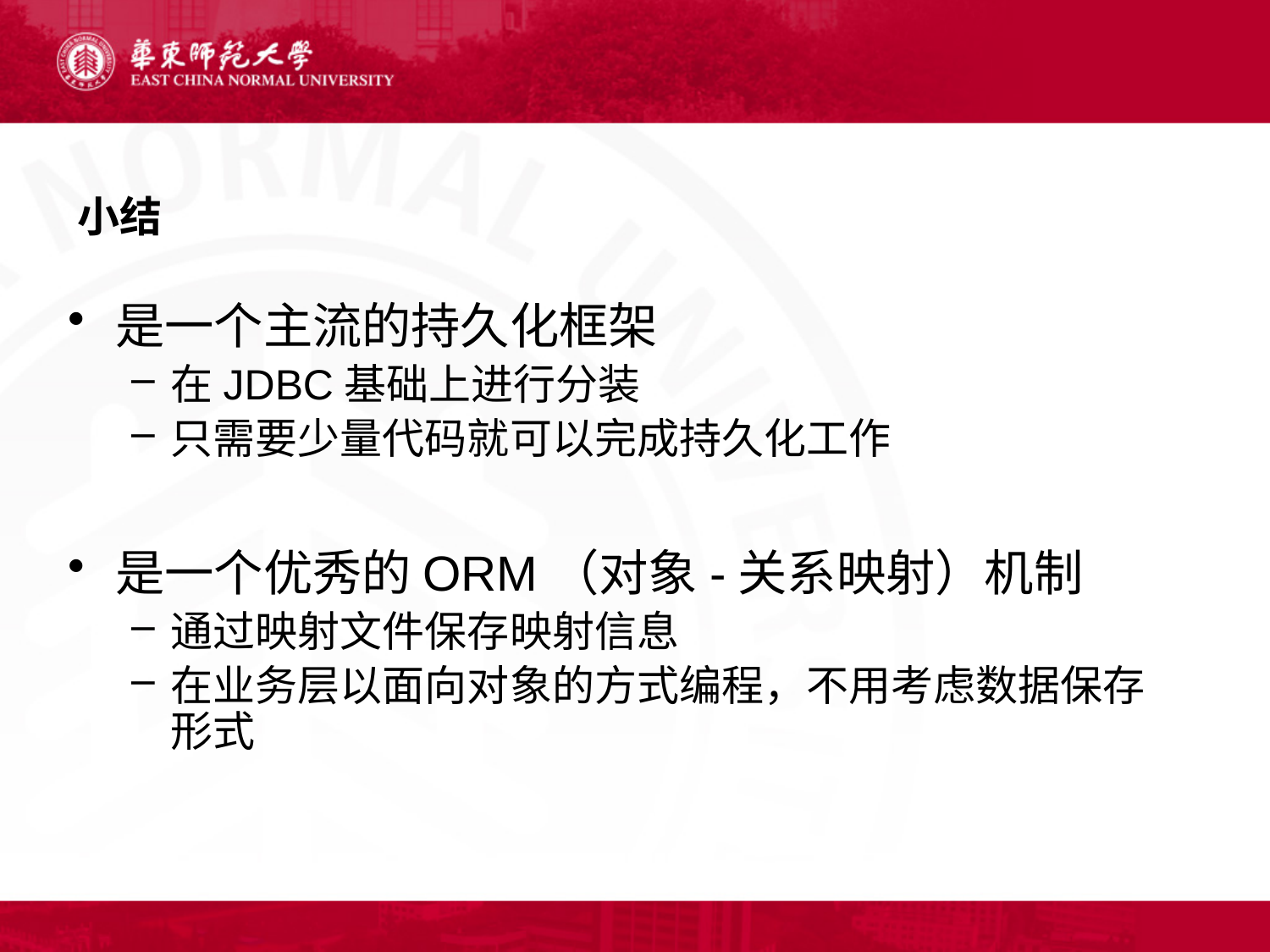

# 小结
是一个主流的持久化框架
在JDBC基础上进行分装
只需要少量代码就可以完成持久化工作

是一个优秀的ORM（对象-关系映射）机制
通过映射文件保存映射信息
在业务层以面向对象的方式编程，不用考虑数据保存形式